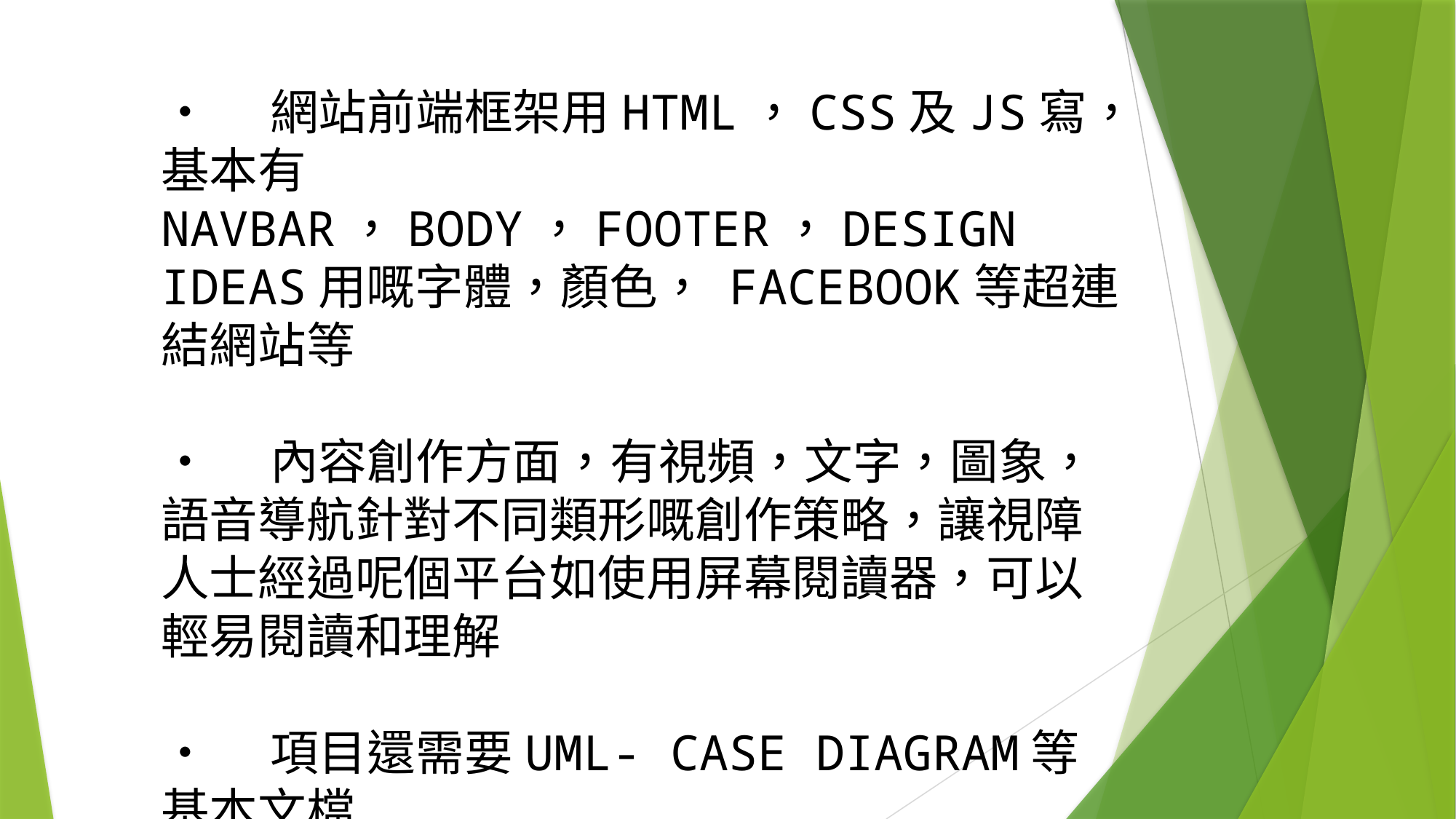

# •	網站前端框架用HTML，CSS及JS寫，基本有NAVBAR，BODY，FOOTER，DESIGN IDEAS用嘅字體，顏色， FACEBOOK等超連結網站等   •	內容創作方面，有視頻，文字，圖象，語音導航針對不同類形嘅創作策略，讓視障人士經過呢個平台如使用屏幕閱讀器，可以輕易閱讀和理解   •	項目還需要UML- CASE DIAGRAM等基本文檔